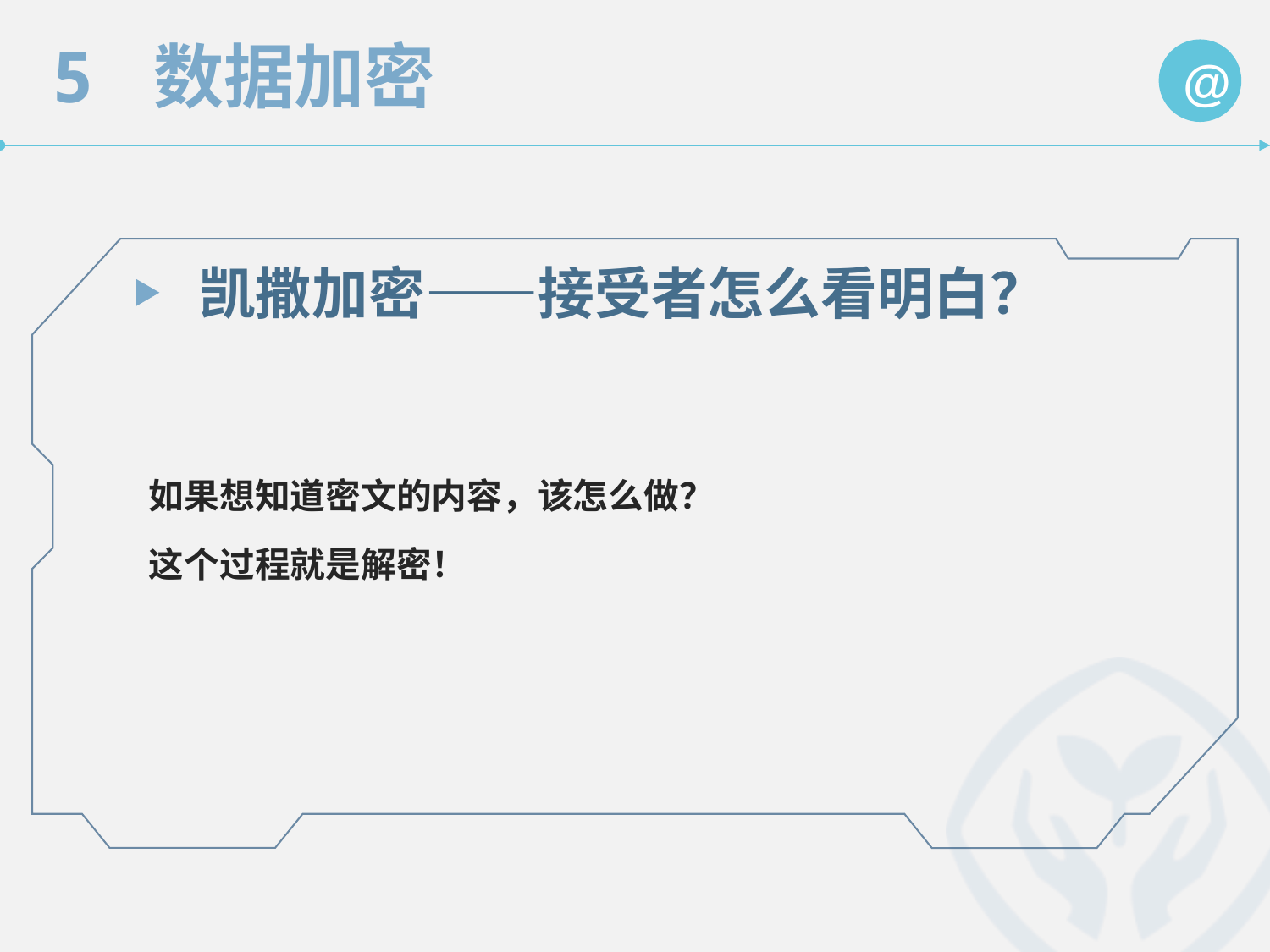

凯撒加密——接受者怎么看明白？

如果想知道密文的内容，该怎么做？
这个过程就是解密！